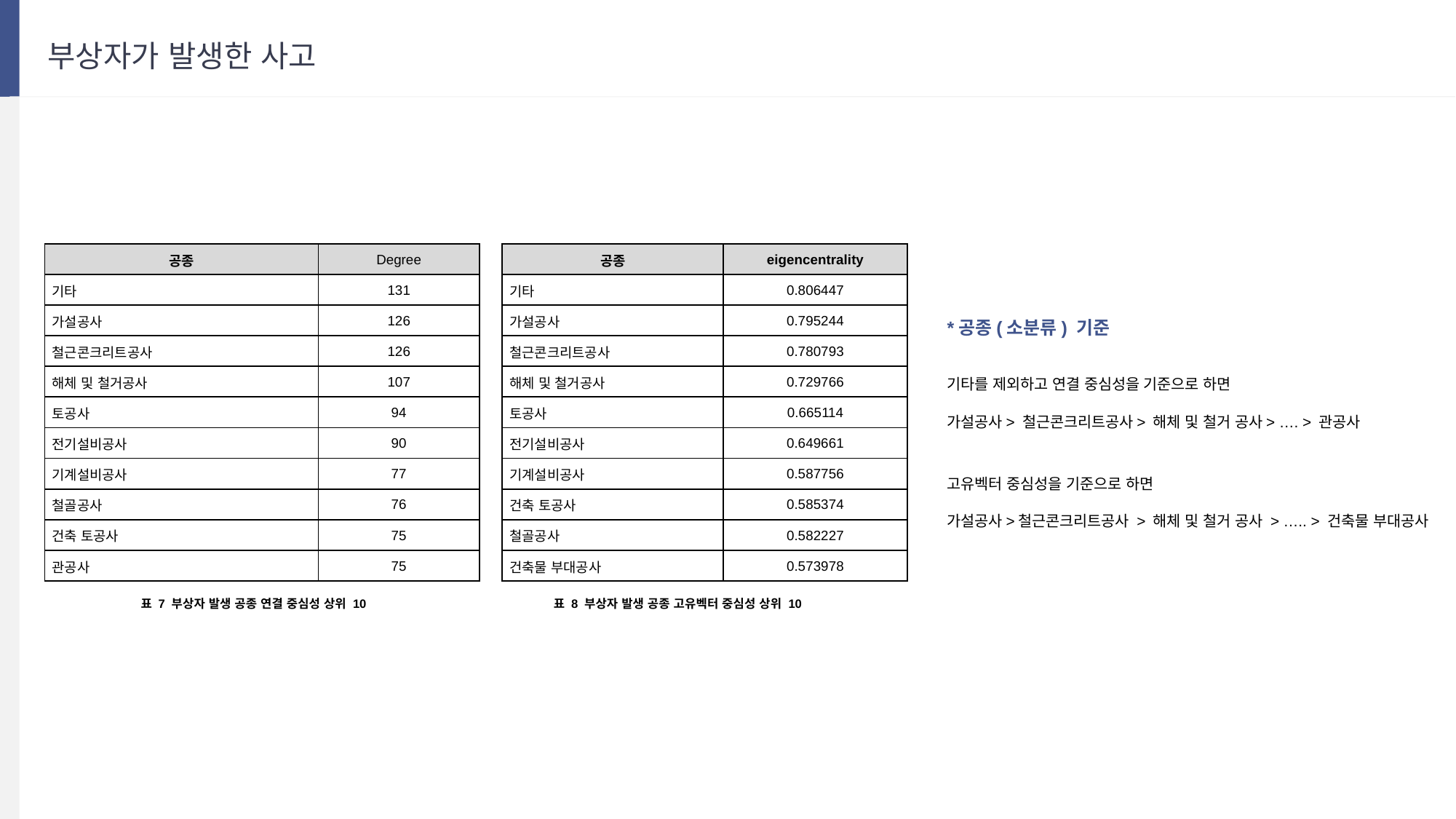

부상자가 발생한 사고
| 공종 | Degree |
| --- | --- |
| 기타 | 131 |
| 가설공사 | 126 |
| 철근콘크리트공사 | 126 |
| 해체 및 철거공사 | 107 |
| 토공사 | 94 |
| 전기설비공사 | 90 |
| 기계설비공사 | 77 |
| 철골공사 | 76 |
| 건축 토공사 | 75 |
| 관공사 | 75 |
| 공종 | eigencentrality |
| --- | --- |
| 기타 | 0.806447 |
| 가설공사 | 0.795244 |
| 철근콘크리트공사 | 0.780793 |
| 해체 및 철거공사 | 0.729766 |
| 토공사 | 0.665114 |
| 전기설비공사 | 0.649661 |
| 기계설비공사 | 0.587756 |
| 건축 토공사 | 0.585374 |
| 철골공사 | 0.582227 |
| 건축물 부대공사 | 0.573978 |
*공종(소분류) 기준

기타를 제외하고 연결 중심성을 기준으로 하면

가설공사> 철근콘크리트공사> 해체 및 철거 공사> …. > 관공사

고유벡터 중심성을 기준으로 하면

가설공사>철근콘크리트공사 > 해체 및 철거 공사 > ….. > 건축물 부대공사
표 7 부상자 발생 공종 연결 중심성 상위 10
표 8 부상자 발생 공종 고유벡터 중심성 상위 10